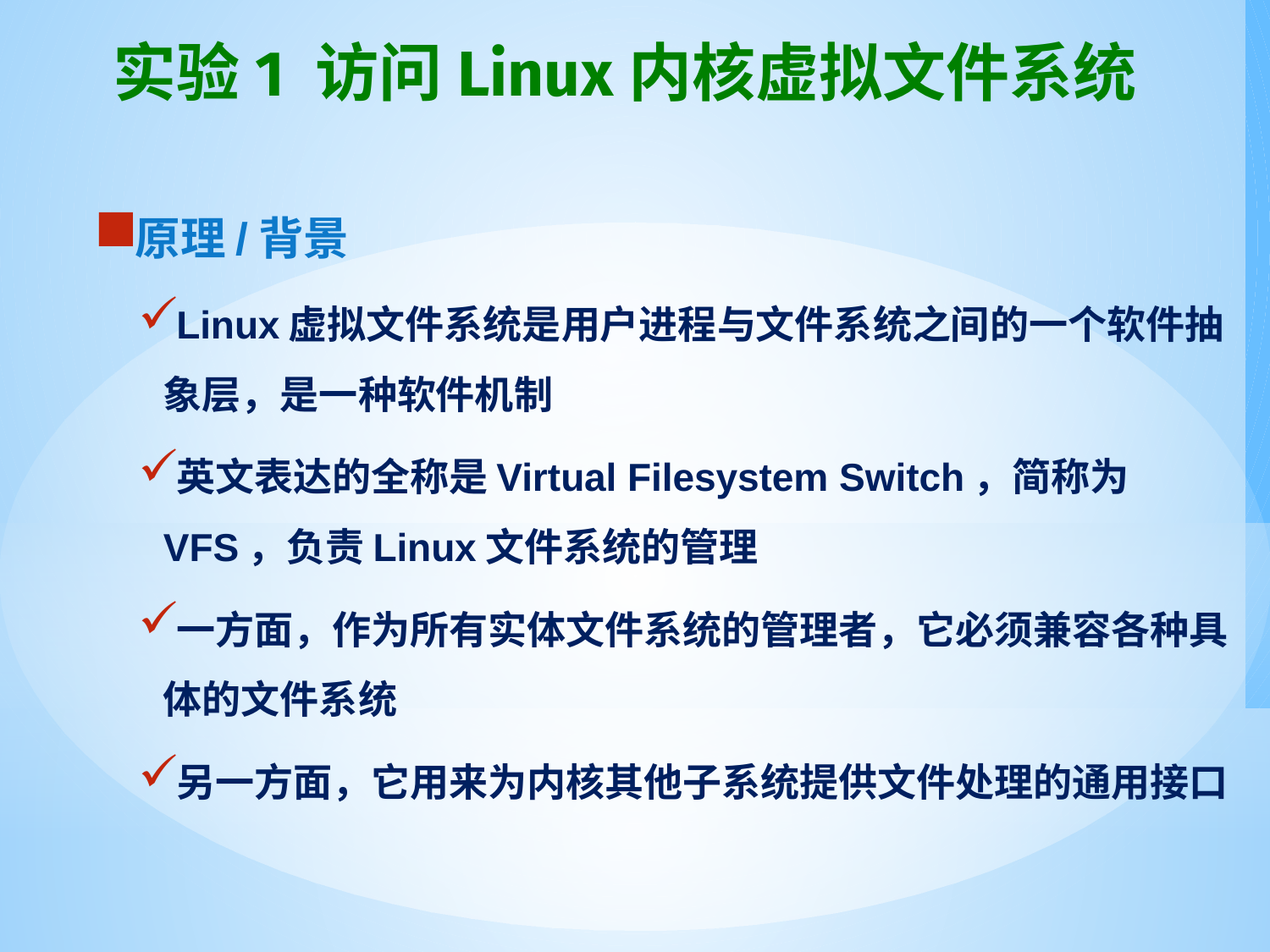

# 实验1 访问Linux内核虚拟文件系统
原理/背景
Linux虚拟文件系统是用户进程与文件系统之间的一个软件抽象层，是一种软件机制
英文表达的全称是Virtual Filesystem Switch，简称为VFS，负责Linux文件系统的管理
一方面，作为所有实体文件系统的管理者，它必须兼容各种具体的文件系统
另一方面，它用来为内核其他子系统提供文件处理的通用接口